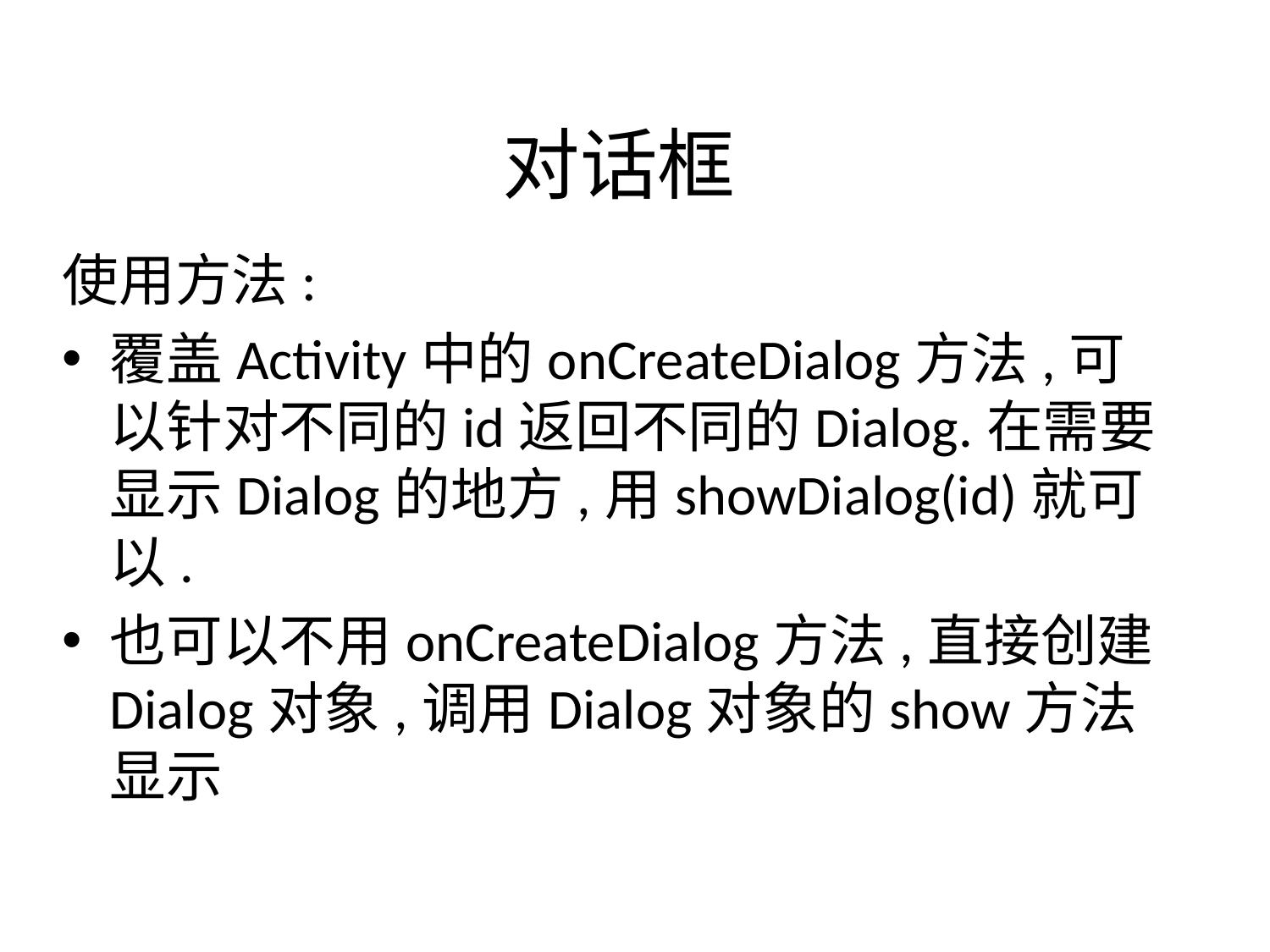

# 对话框
使用方法:
覆盖Activity中的onCreateDialog方法,可以针对不同的id返回不同的Dialog.在需要显示Dialog的地方,用showDialog(id)就可以.
也可以不用onCreateDialog方法,直接创建Dialog对象,调用Dialog对象的show方法显示